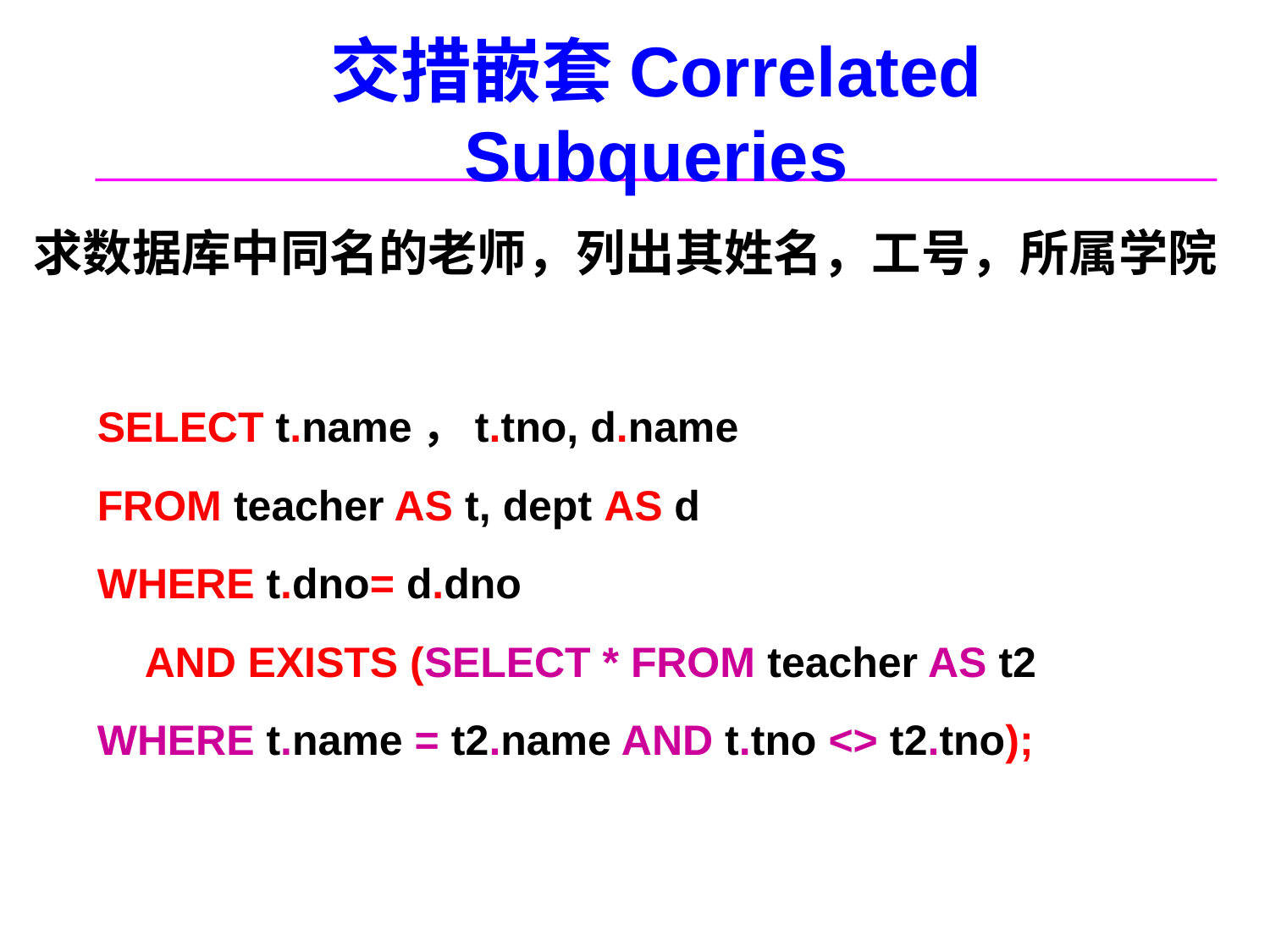

# 交措嵌套Correlated Subqueries
求数据库中同名的老师，列出其姓名，工号，所属学院

SELECT t.name，t.tno, d.name
FROM teacher AS t, dept AS d
WHERE t.dno= d.dno
    AND EXISTS (SELECT * FROM teacher AS t2
WHERE t.name = t2.name AND t.tno <> t2.tno);